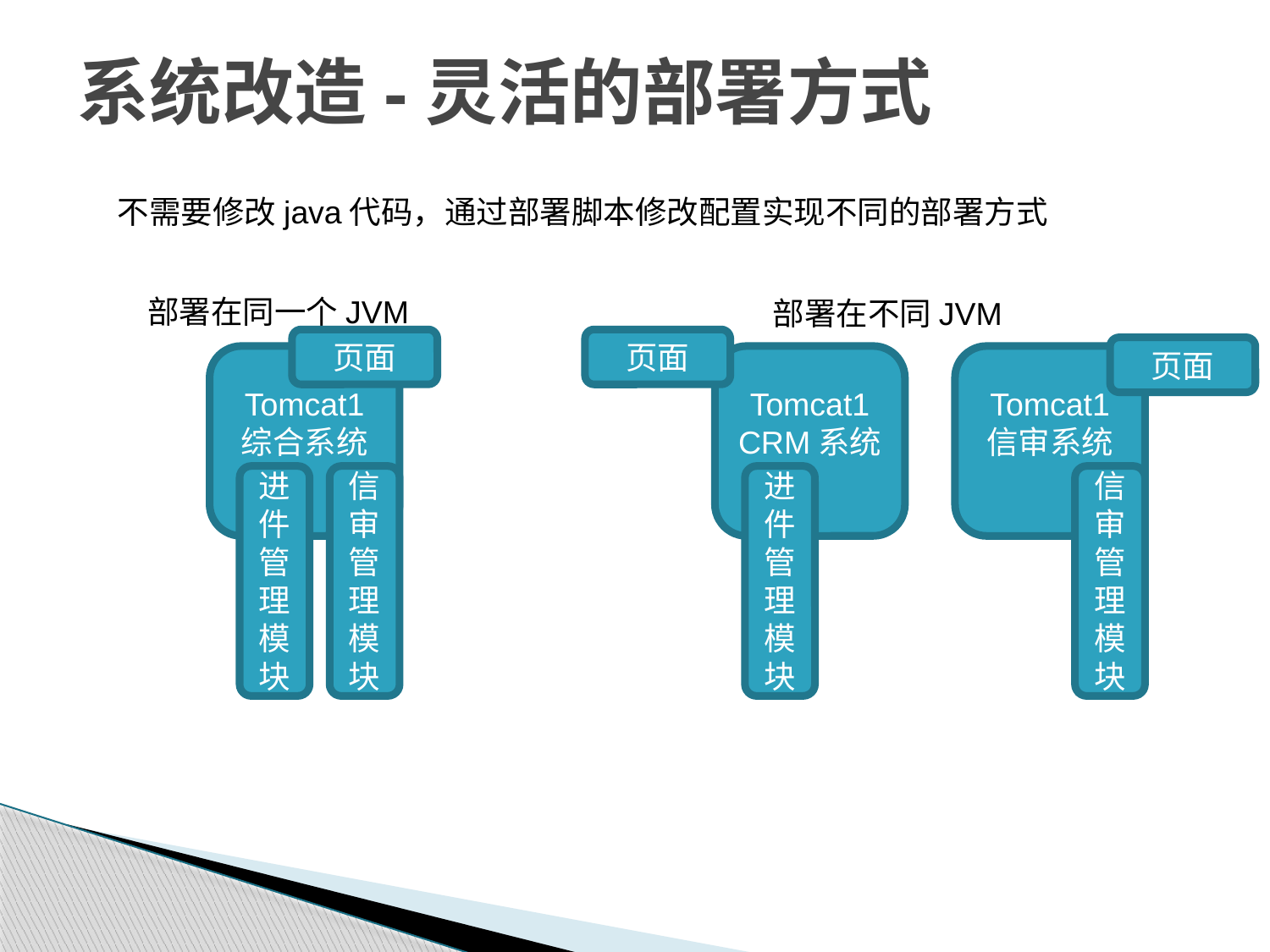

# 系统改造-灵活的部署方式
不需要修改java代码，通过部署脚本修改配置实现不同的部署方式
部署在同一个JVM
部署在不同JVM
页面
页面
页面
Tomcat1
综合系统

Tomcat1
CRM系统

Tomcat1
信审系统

进件管理模块
信审管理模块
进件管理模块
信审管理模块